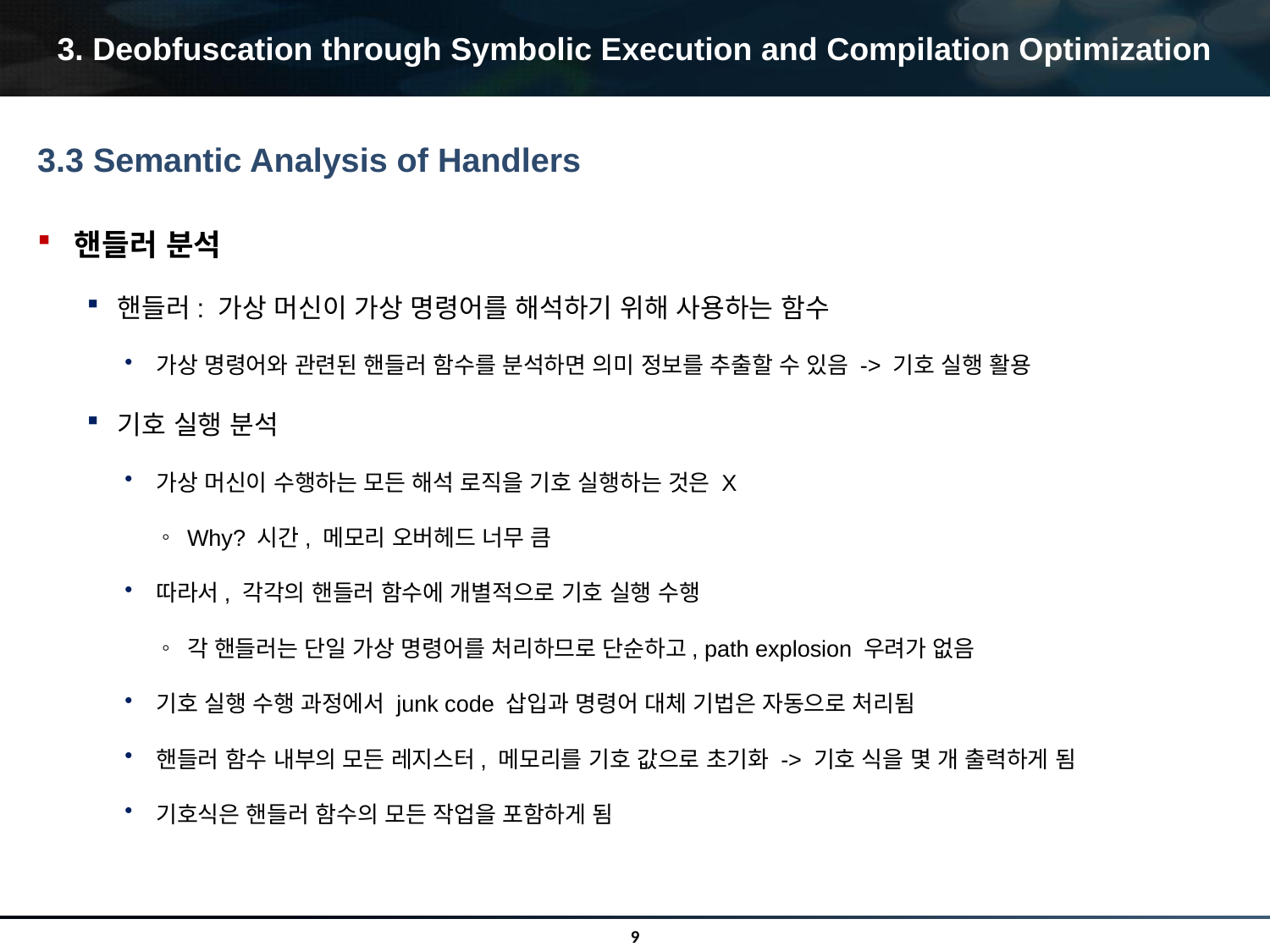

# 3. Deobfuscation through Symbolic Execution and Compilation Optimization
3.3 Semantic Analysis of Handlers
핸들러 분석
핸들러: 가상 머신이 가상 명령어를 해석하기 위해 사용하는 함수
가상 명령어와 관련된 핸들러 함수를 분석하면 의미 정보를 추출할 수 있음 -> 기호 실행 활용
기호 실행 분석
가상 머신이 수행하는 모든 해석 로직을 기호 실행하는 것은 X
Why? 시간, 메모리 오버헤드 너무 큼
따라서, 각각의 핸들러 함수에 개별적으로 기호 실행 수행
각 핸들러는 단일 가상 명령어를 처리하므로 단순하고, path explosion 우려가 없음
기호 실행 수행 과정에서 junk code 삽입과 명령어 대체 기법은 자동으로 처리됨
핸들러 함수 내부의 모든 레지스터, 메모리를 기호 값으로 초기화 -> 기호 식을 몇 개 출력하게 됨
기호식은 핸들러 함수의 모든 작업을 포함하게 됨